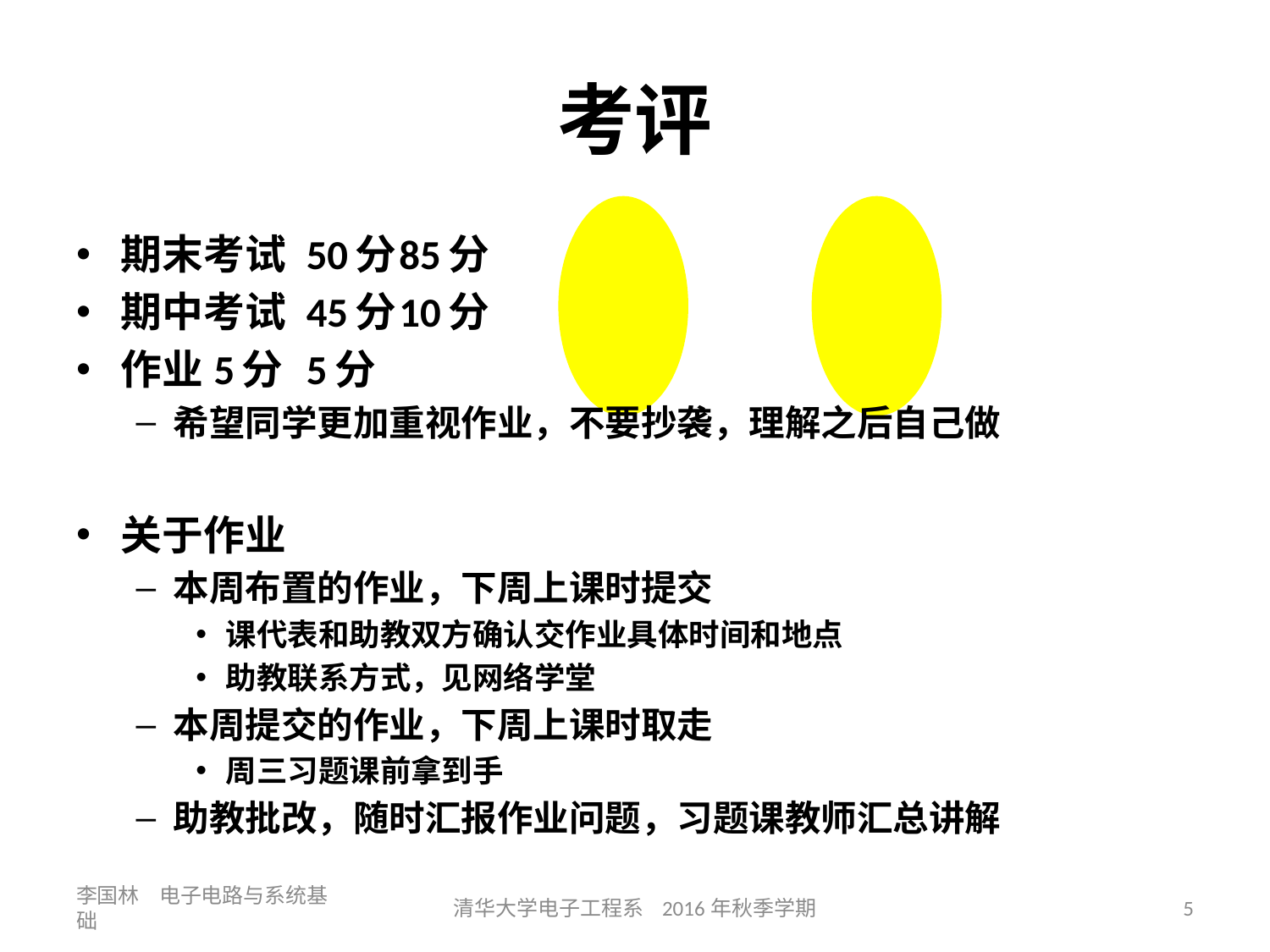

# 考评

期末考试			50分		85分
期中考试			45分		10分
作业			5分		5分
希望同学更加重视作业，不要抄袭，理解之后自己做

关于作业
本周布置的作业，下周上课时提交
课代表和助教双方确认交作业具体时间和地点
助教联系方式，见网络学堂
本周提交的作业，下周上课时取走
周三习题课前拿到手
助教批改，随时汇报作业问题，习题课教师汇总讲解
李国林   电子电路与系统基础
清华大学电子工程系  2016年秋季学期
5